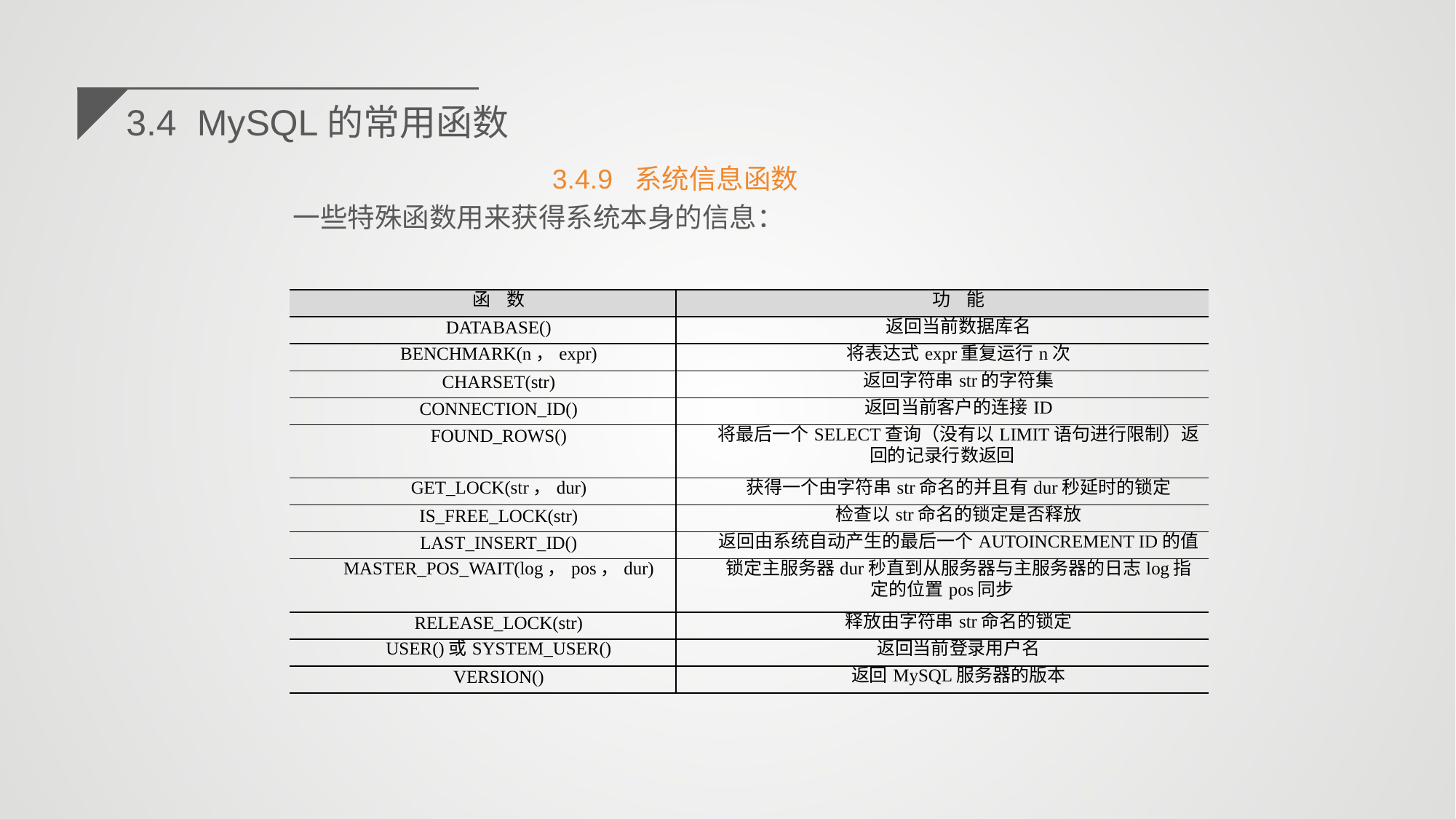

3.4  MySQL的常用函数

3.4.9  系统信息函数
一些特殊函数用来获得系统本身的信息：

| 函 数 | 功 能 |
| --- | --- |
| DATABASE() | 返回当前数据库名 |
| BENCHMARK(n，expr) | 将表达式expr重复运行n次 |
| CHARSET(str) | 返回字符串str的字符集 |
| CONNECTION\_ID() | 返回当前客户的连接ID |
| FOUND\_ROWS() | 将最后一个SELECT查询（没有以LIMIT语句进行限制）返回的记录行数返回 |
| GET\_LOCK(str，dur) | 获得一个由字符串str命名的并且有dur秒延时的锁定 |
| IS\_FREE\_LOCK(str) | 检查以str命名的锁定是否释放 |
| LAST\_INSERT\_ID() | 返回由系统自动产生的最后一个AUTOINCREMENT ID的值 |
| MASTER\_POS\_WAIT(log，pos，dur) | 锁定主服务器dur秒直到从服务器与主服务器的日志log指定的位置pos同步 |
| RELEASE\_LOCK(str) | 释放由字符串str命名的锁定 |
| USER()或SYSTEM\_USER() | 返回当前登录用户名 |
| VERSION() | 返回MySQL服务器的版本 |